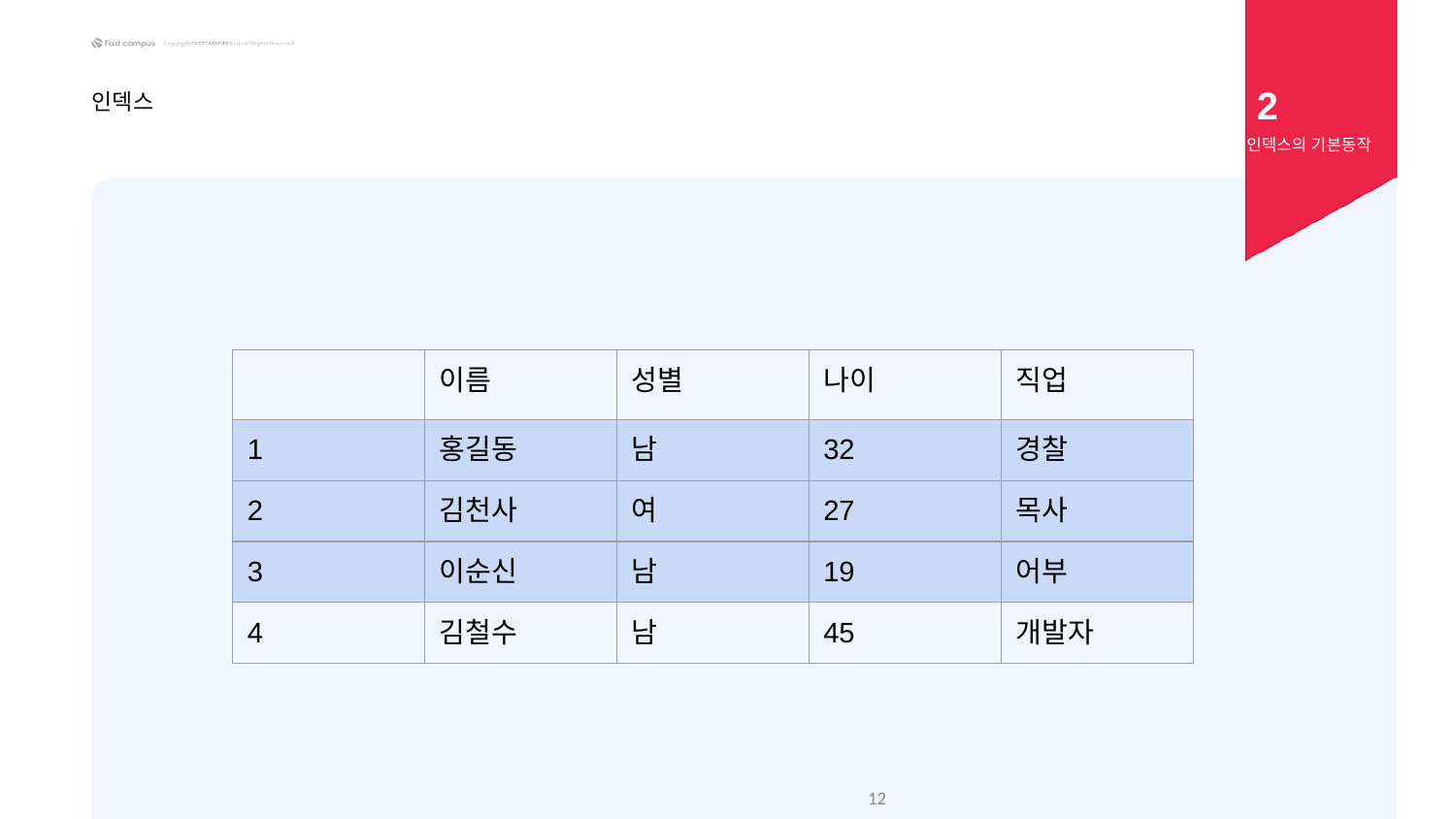

2
인덱스
인덱스의 기본동작

|  | 이름 | 성별 | 나이 | 직업 |
| --- | --- | --- | --- | --- |
| 1 | 홍길동 | 남 | 32 | 경찰 |
| 2 | 김천사 | 여 | 27 | 목사 |
| 3 | 이순신 | 남 | 19 | 어부 |
| 4 | 김철수 | 남 | 45 | 개발자 |
12